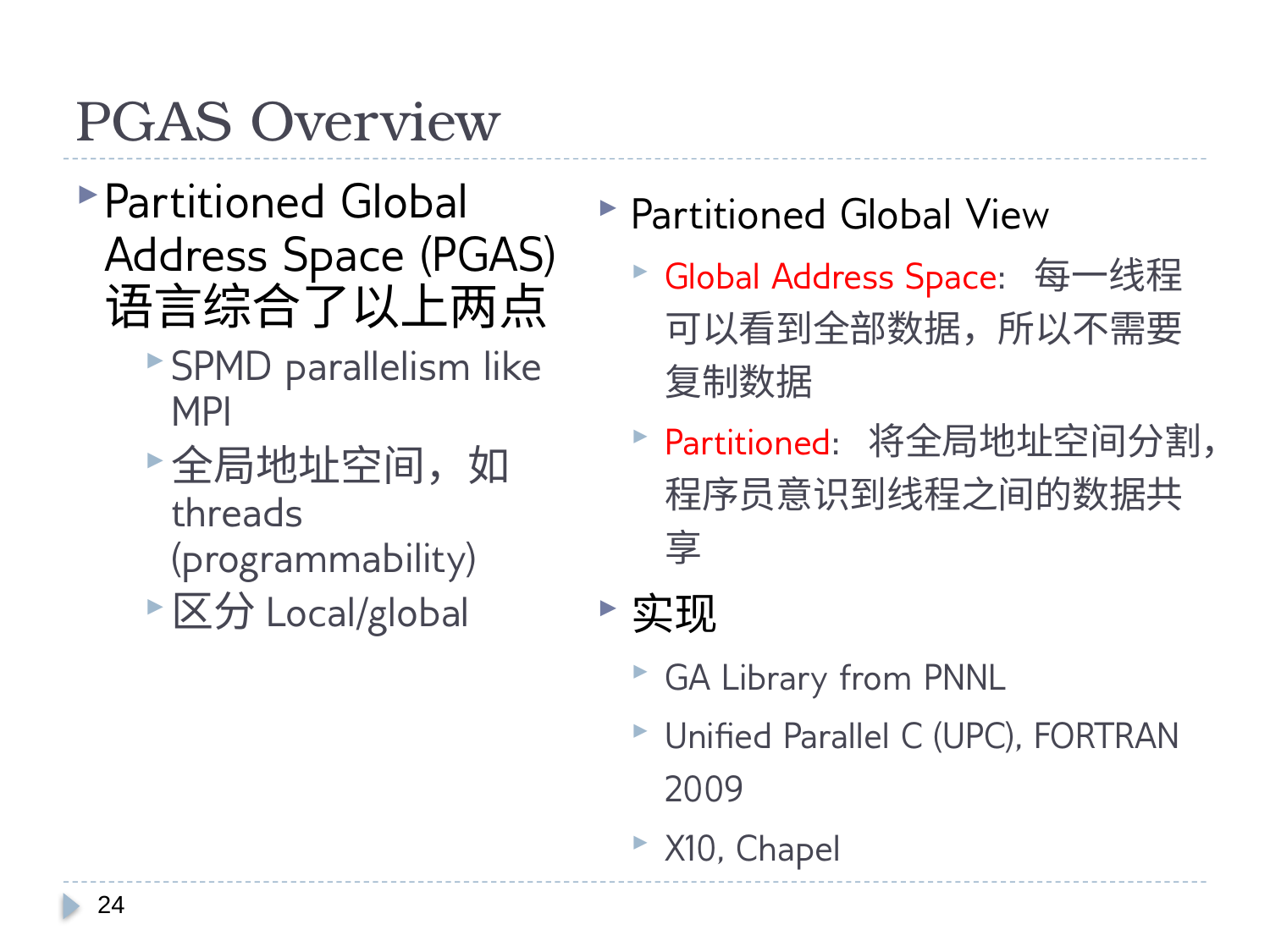

# PGAS Overview
Partitioned Global View
Global Address Space:  每一线程可以看到全部数据，所以不需要复制数据
Partitioned:  将全局地址空间分割，程序员意识到线程之间的数据共享
实现
GA Library from PNNL
Unified Parallel C (UPC), FORTRAN 2009
X10, Chapel
Partitioned Global Address Space (PGAS) 语言综合了以上两点
SPMD parallelism like MPI
全局地址空间，如threads (programmability)
区分Local/global

24